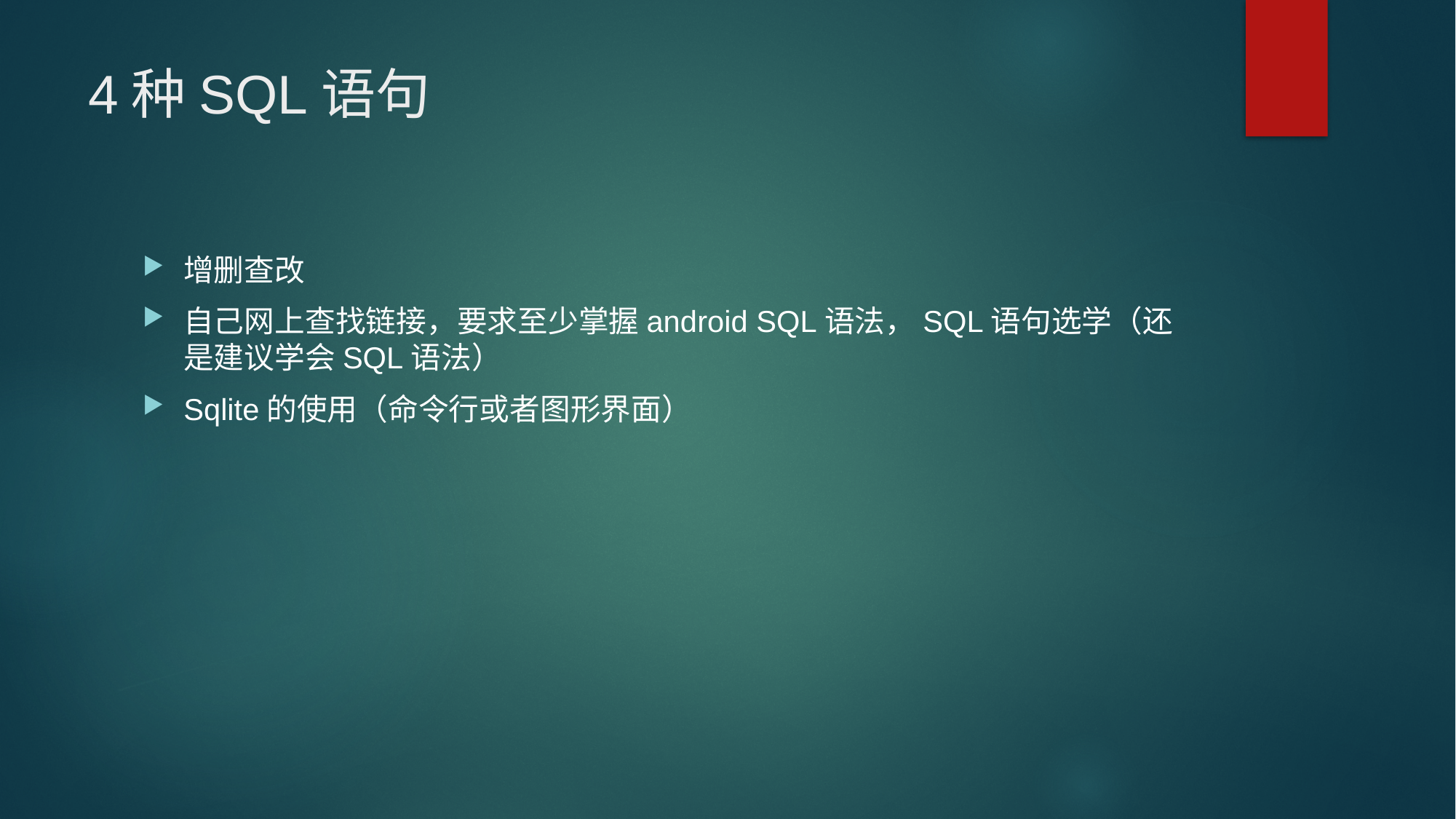

# 4种SQL语句
增删查改
自己网上查找链接，要求至少掌握android SQL语法，SQL语句选学（还是建议学会SQL语法）
Sqlite的使用（命令行或者图形界面）